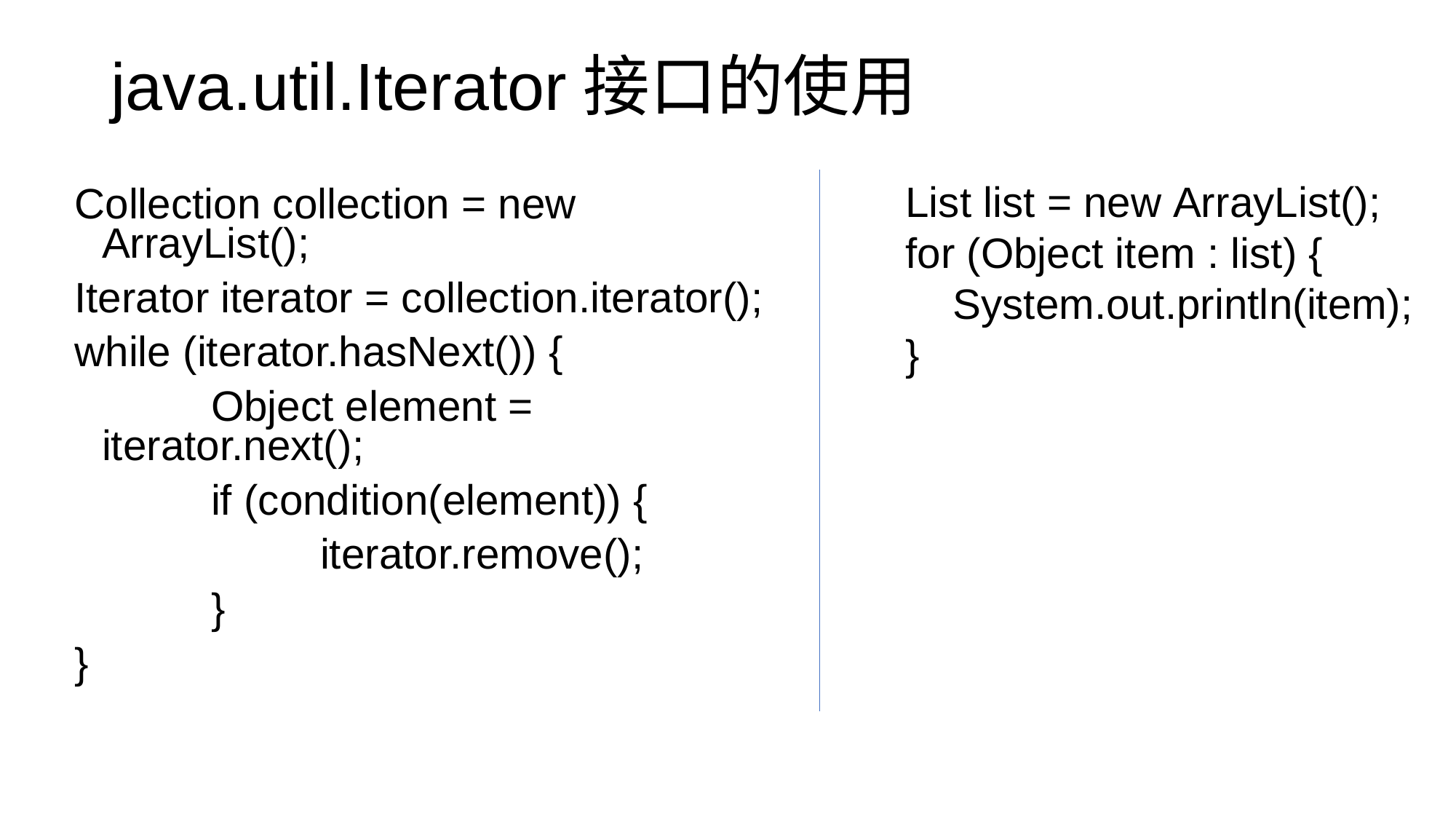

# java.util.Iterator接口的使用
List list = new ArrayList();
for (Object item : list) {
    System.out.println(item);
}
Collection collection = new ArrayList();
Iterator iterator = collection.iterator();
while (iterator.hasNext()) {
		Object element = iterator.next();
		if (condition(element)) {
			iterator.remove();
		}
}